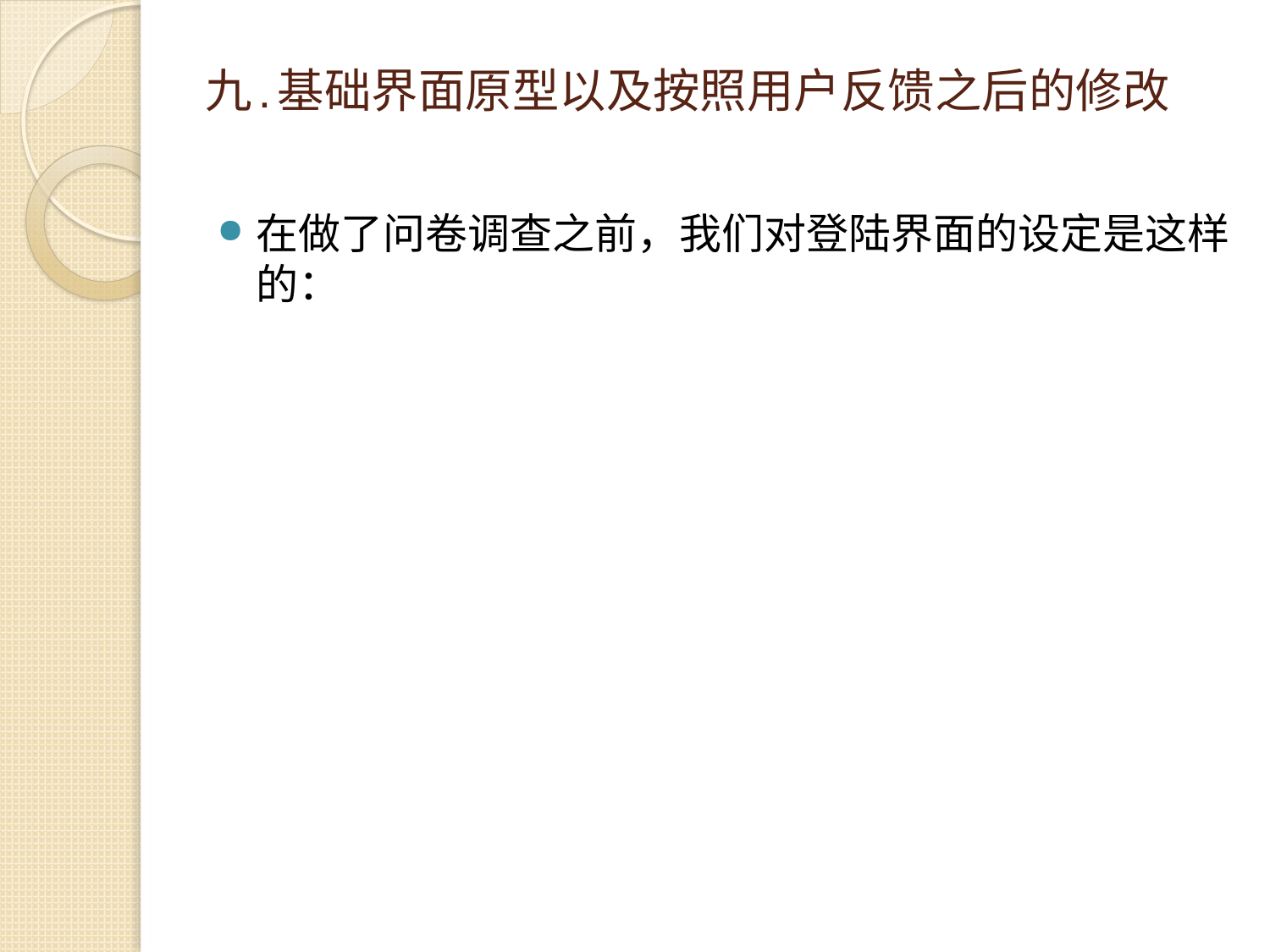

# 九.基础界面原型以及按照用户反馈之后的修改
在做了问卷调查之前，我们对登陆界面的设定是这样的：